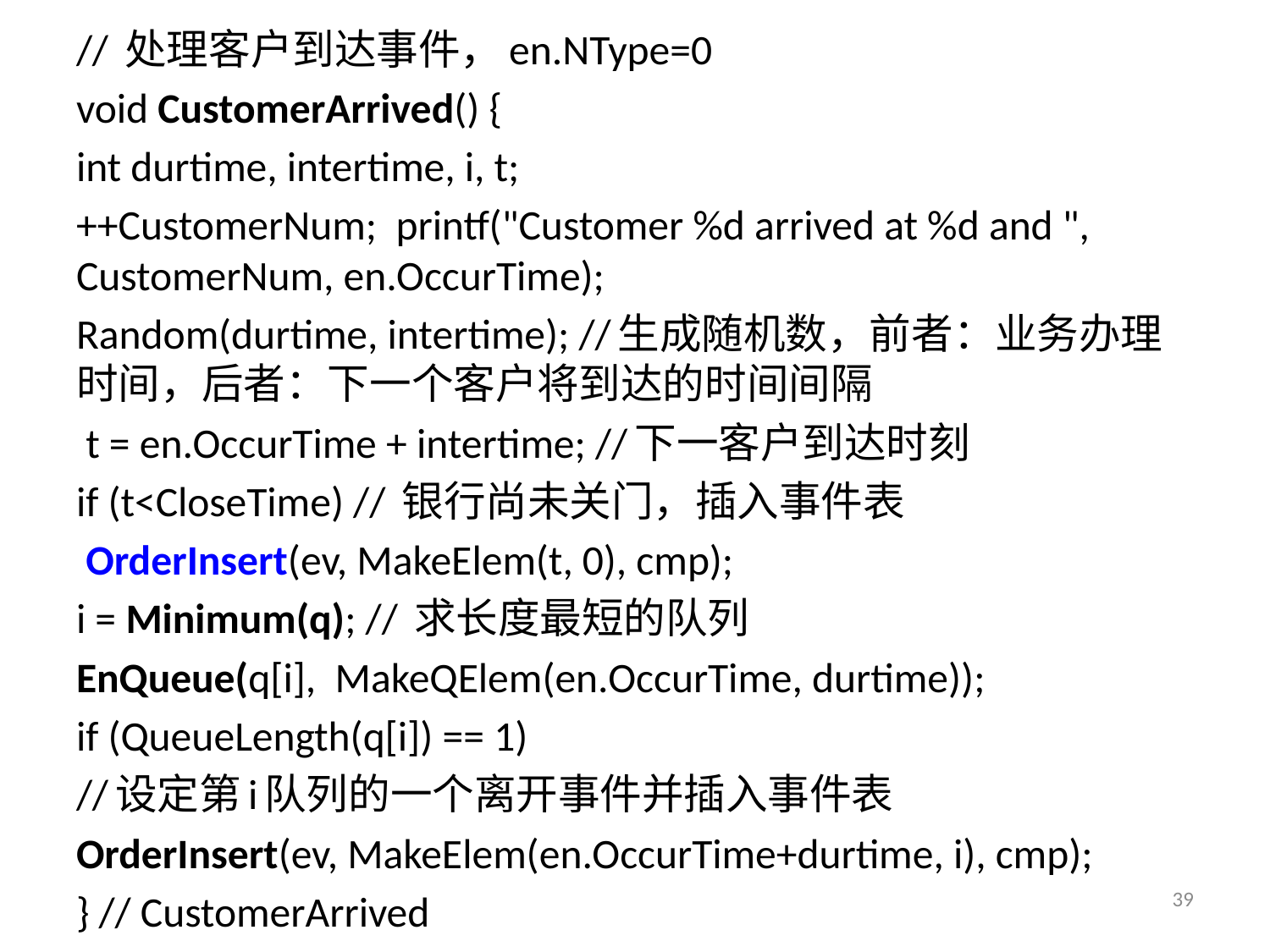

# // 处理客户到达事件，en.NType=0
void CustomerArrived() {
int durtime, intertime, i, t;
++CustomerNum;  printf("Customer %d arrived at %d and ", CustomerNum, en.OccurTime);
Random(durtime, intertime); //生成随机数，前者：业务办理时间，后者：下一个客户将到达的时间间隔
 t = en.OccurTime + intertime; //下一客户到达时刻
if (t<CloseTime) // 银行尚未关门，插入事件表
 OrderInsert(ev, MakeElem(t, 0), cmp);
i = Minimum(q); // 求长度最短的队列
EnQueue(q[i],  MakeQElem(en.OccurTime, durtime));
if (QueueLength(q[i]) == 1)
//设定第i队列的一个离开事件并插入事件表
OrderInsert(ev, MakeElem(en.OccurTime+durtime, i), cmp);
} // CustomerArrived
39